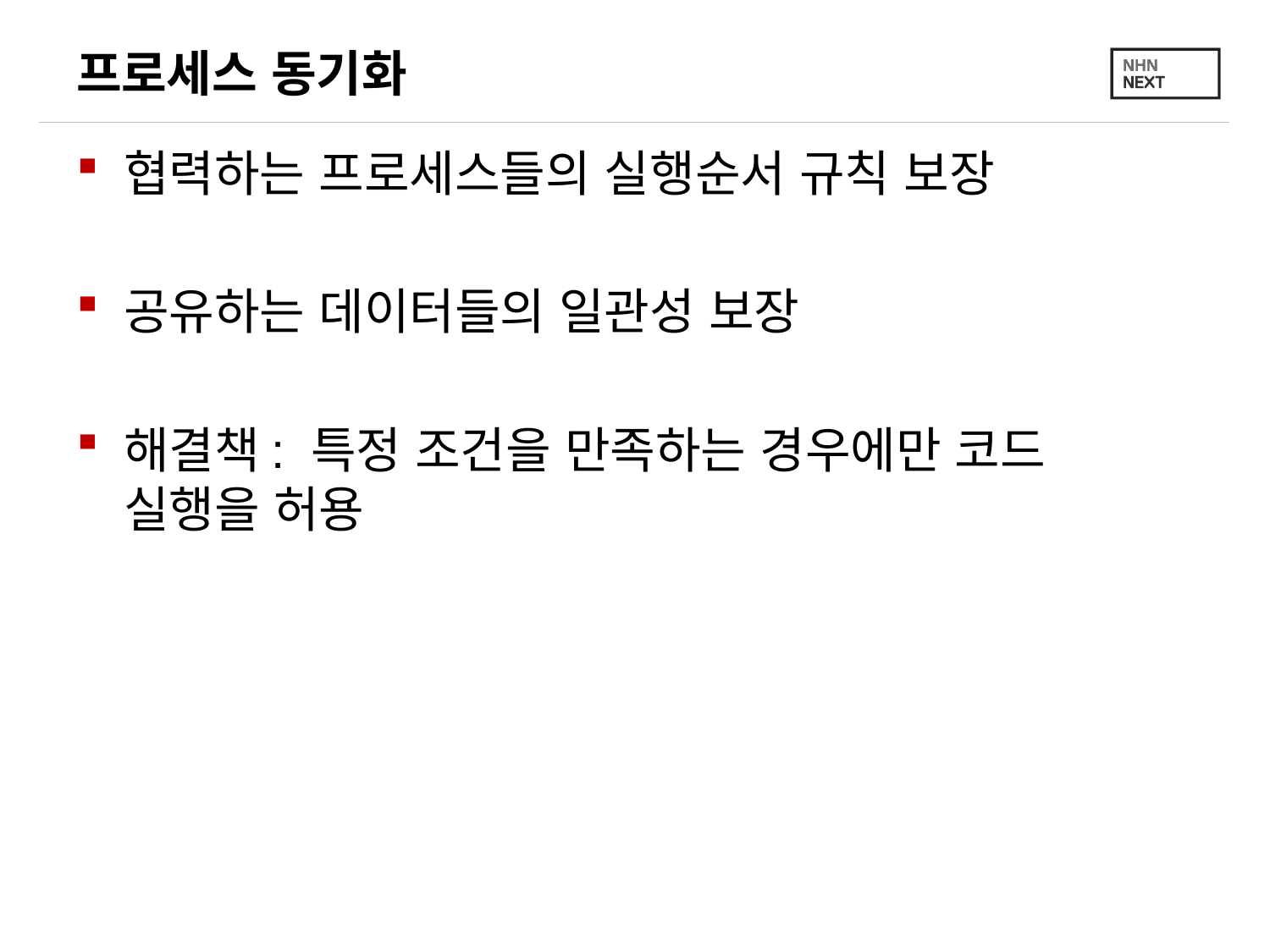

# 프로세스 동기화
협력하는 프로세스들의 실행순서 규칙 보장

공유하는 데이터들의 일관성 보장

해결책: 특정 조건을 만족하는 경우에만 코드 실행을 허용